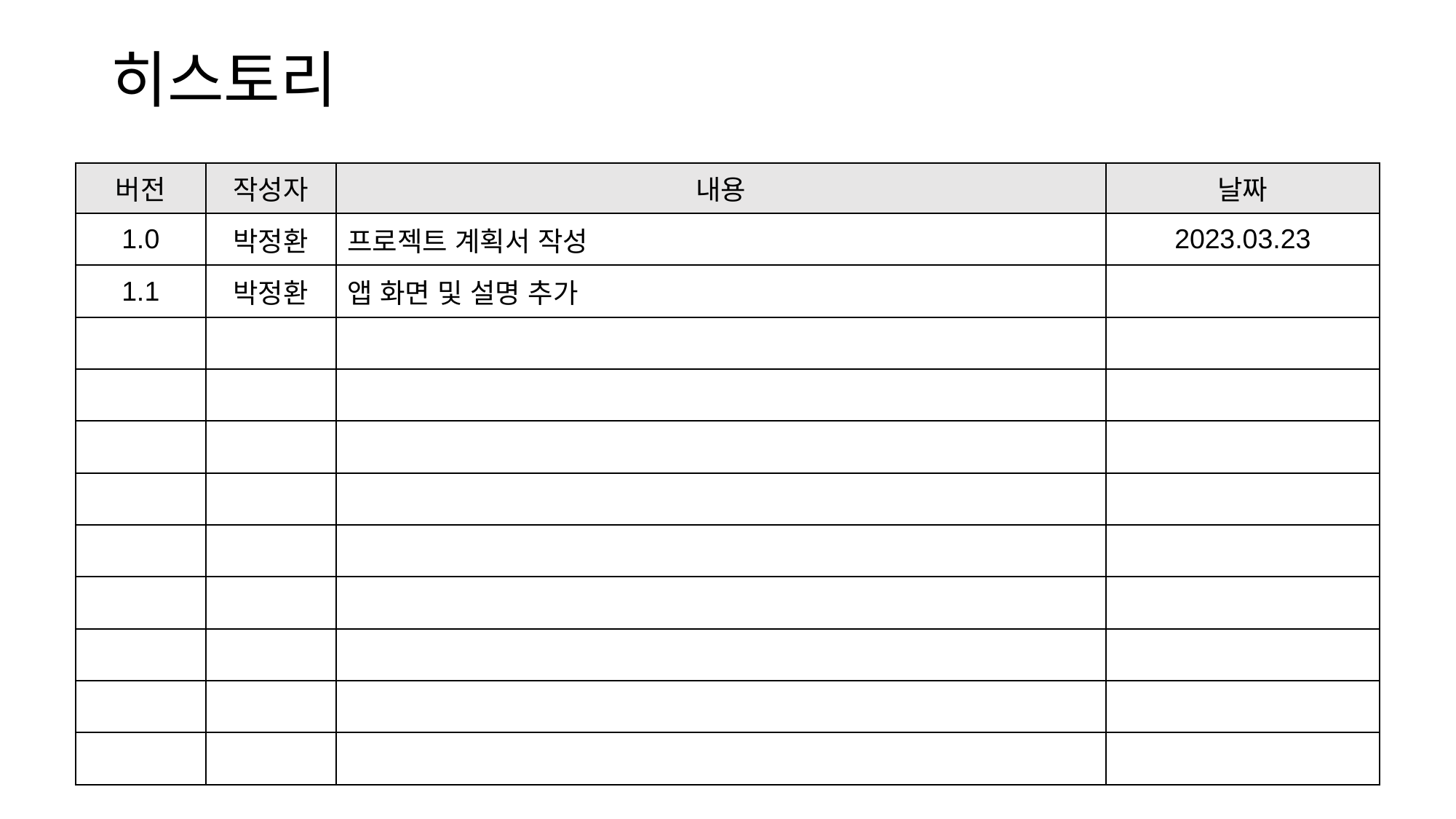

# 히스토리
| 버전 | 작성자 | 내용 | 날짜 |
| --- | --- | --- | --- |
| 1.0 | 박정환 | 프로젝트 계획서 작성 | 2023.03.23 |
| 1.1 | 박정환 | 앱 화면 및 설명 추가 |  |
|  |  |  |  |
|  |  |  |  |
|  |  |  |  |
|  |  |  |  |
|  |  |  |  |
|  |  |  |  |
|  |  |  |  |
|  |  |  |  |
|  |  |  |  |